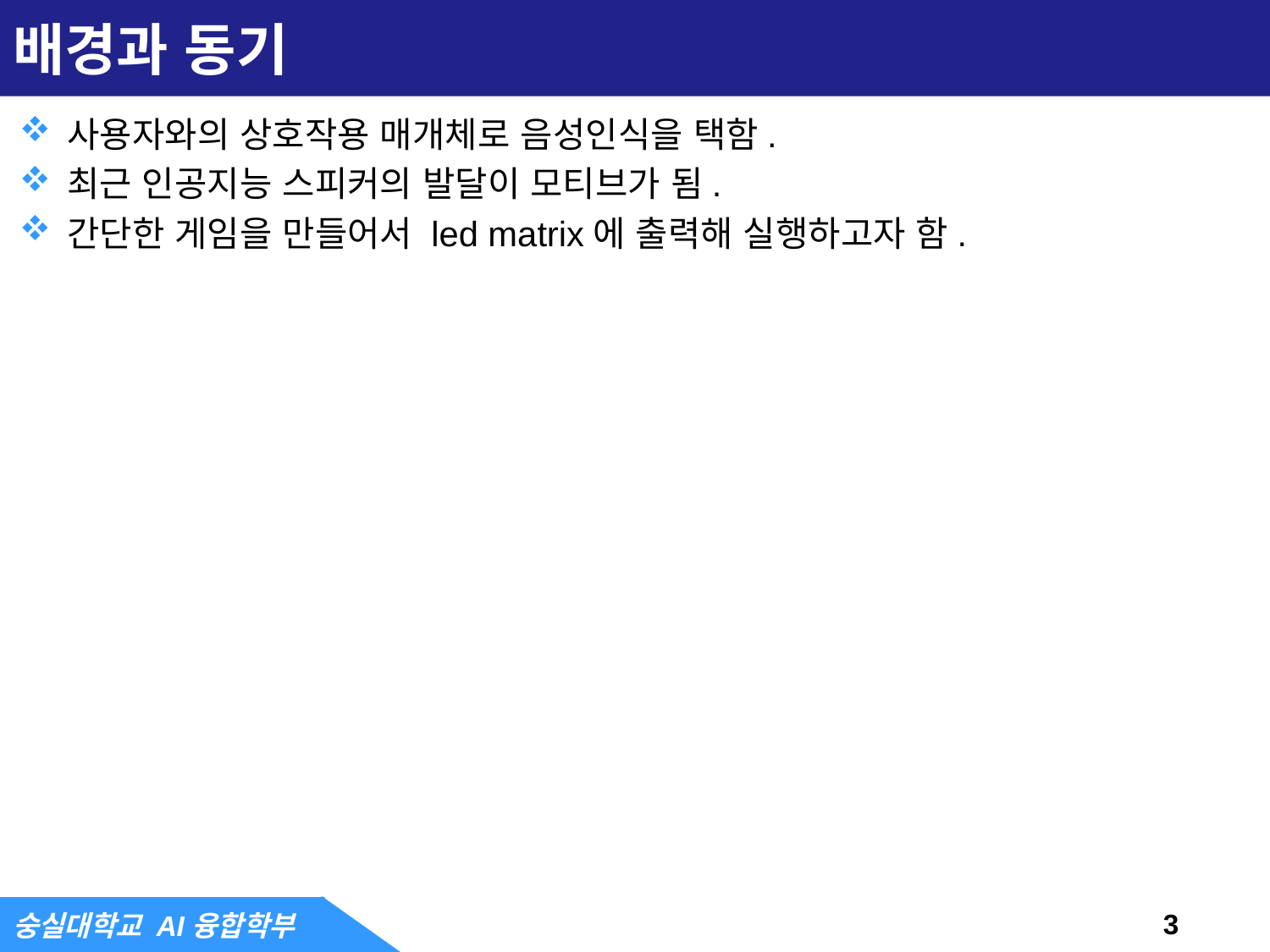

# 배경과 동기
사용자와의 상호작용 매개체로 음성인식을 택함.
최근 인공지능 스피커의 발달이 모티브가 됨.
간단한 게임을 만들어서 led matrix에 출력해 실행하고자 함.